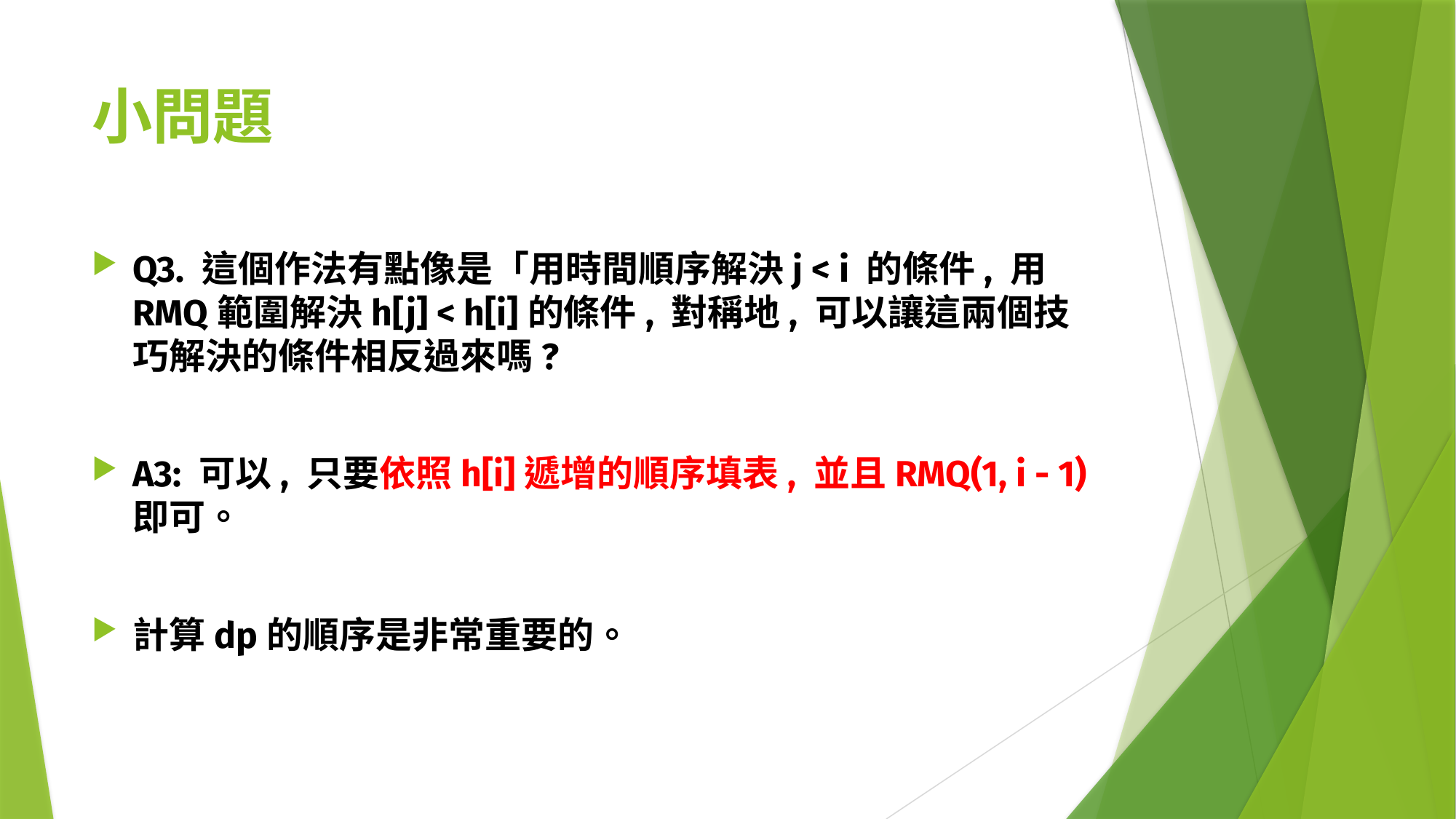

# 小問題
Q3. 這個作法有點像是「用時間順序解決j < i 的條件, 用RMQ範圍解決h[j] < h[i]的條件, 對稱地, 可以讓這兩個技巧解決的條件相反過來嗎?

A3: 可以, 只要依照h[i]遞增的順序填表, 並且RMQ(1, i - 1)即可。

計算dp的順序是非常重要的。